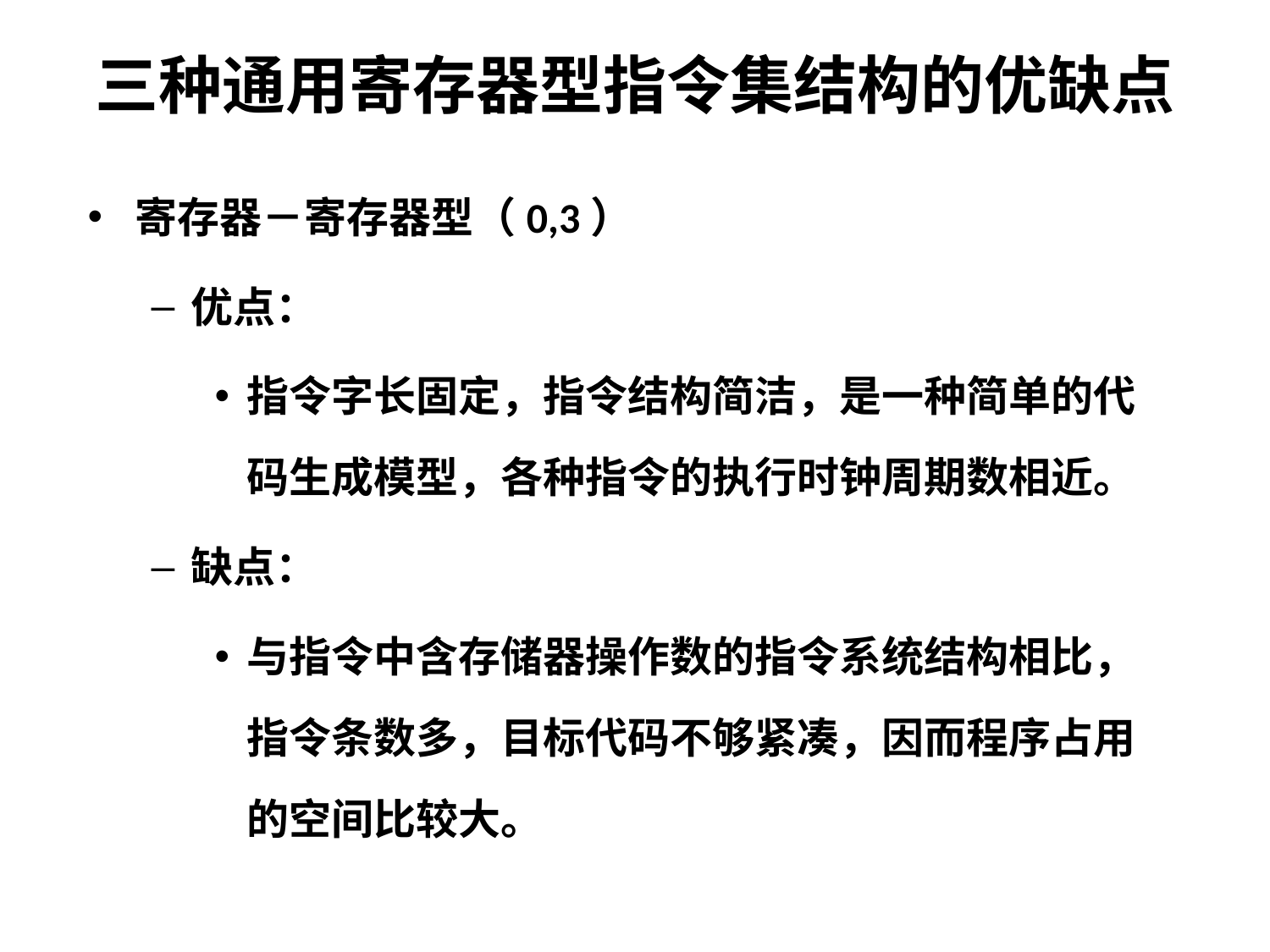

# 三种通用寄存器型指令集结构的优缺点
寄存器－寄存器型（0,3）
优点：
指令字长固定，指令结构简洁，是一种简单的代码生成模型，各种指令的执行时钟周期数相近。
缺点：
与指令中含存储器操作数的指令系统结构相比，指令条数多，目标代码不够紧凑，因而程序占用的空间比较大。